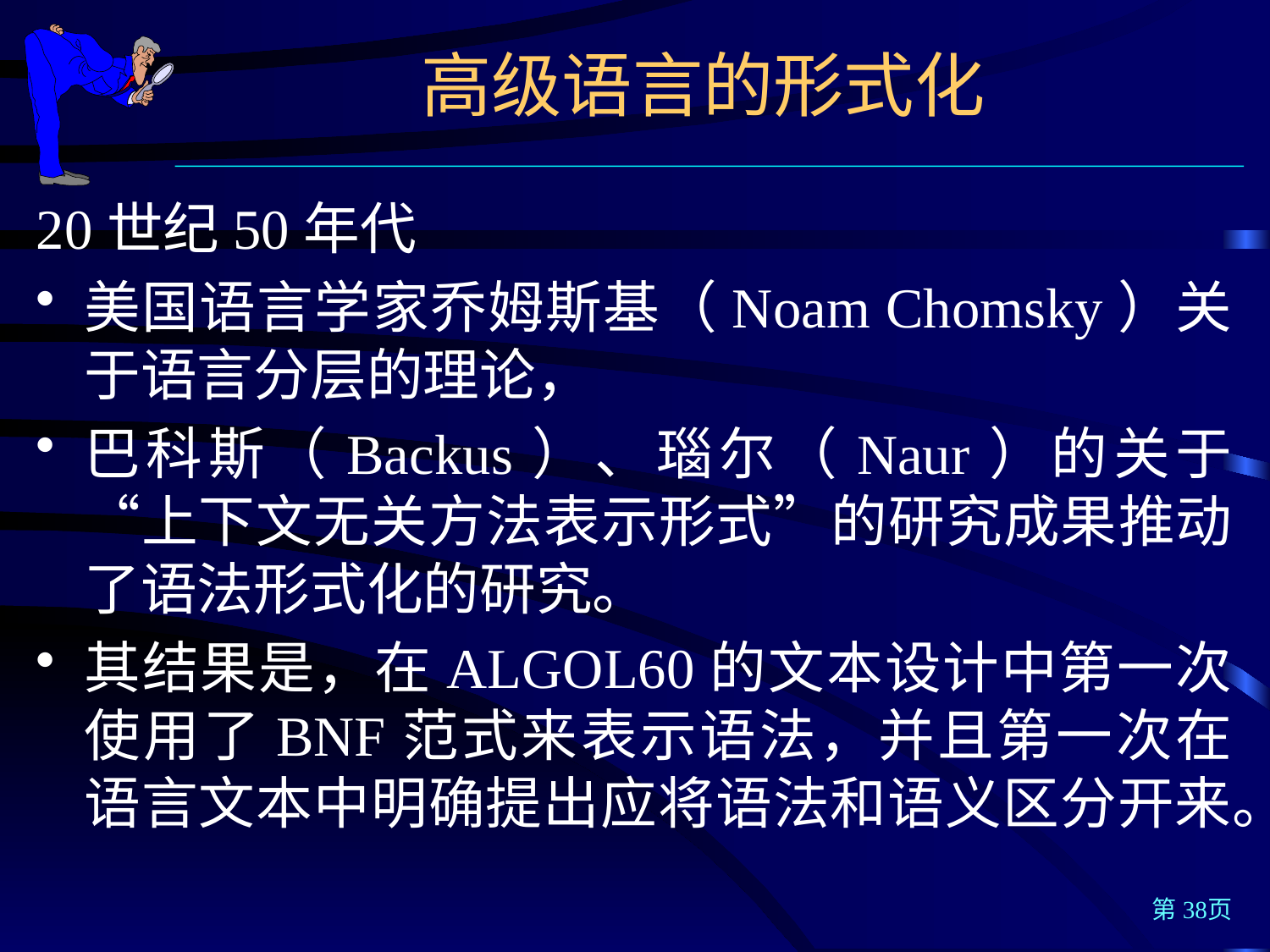

高级语言的形式化
20世纪50年代
美国语言学家乔姆斯基（Noam Chomsky）关于语言分层的理论，
巴科斯（Backus）、瑙尔（Naur）的关于“上下文无关方法表示形式”的研究成果推动了语法形式化的研究。
其结果是，在ALGOL60的文本设计中第一次使用了BNF范式来表示语法，并且第一次在语言文本中明确提出应将语法和语义区分开来。

第38页